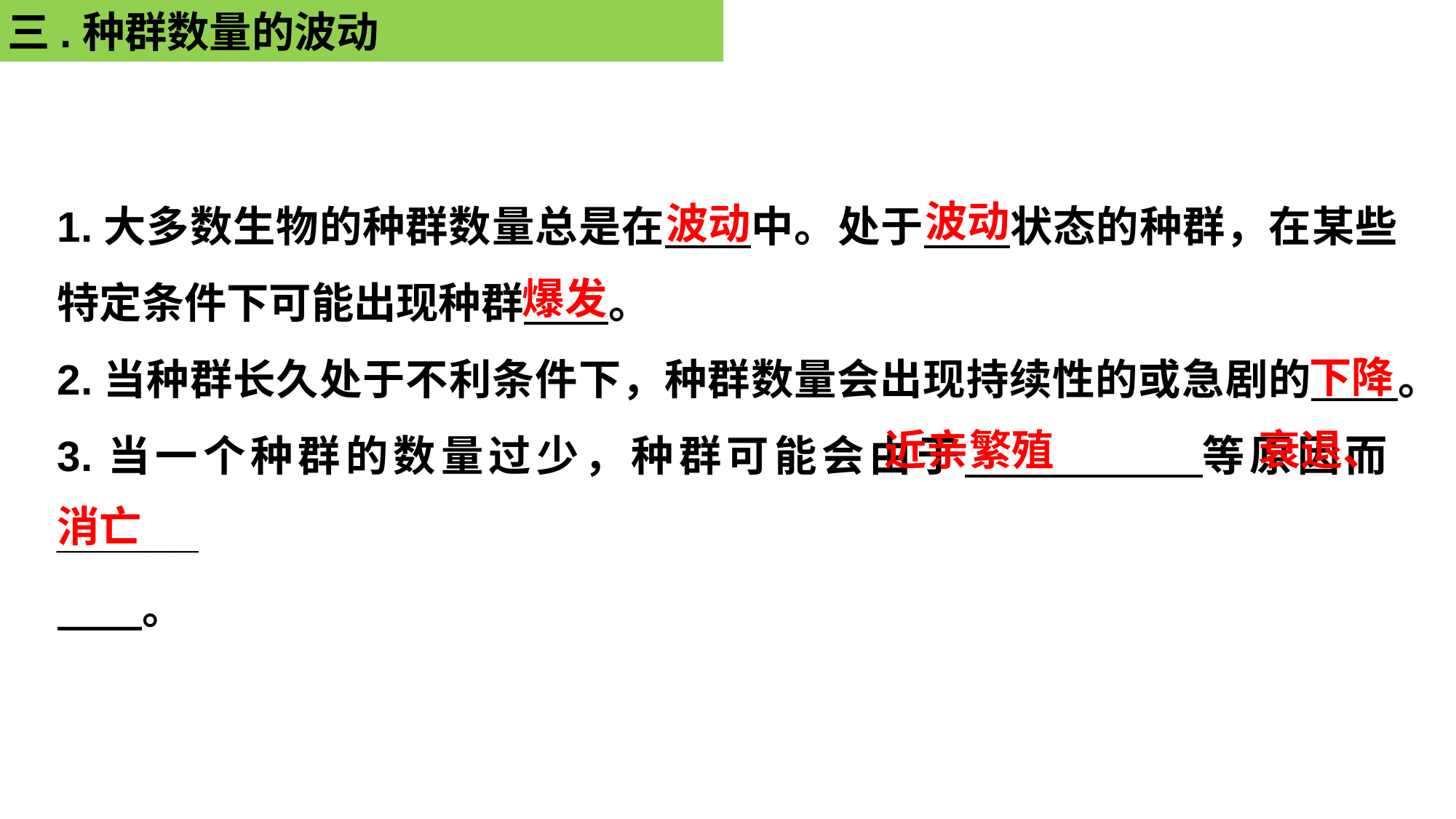

三.种群数量的波动
1.大多数生物的种群数量总是在　　中。处于　　状态的种群，在某些特定条件下可能出现种群　　。
2.当种群长久处于不利条件下，种群数量会出现持续性的或急剧的　　。
3.当一个种群的数量过少，种群可能会由于　　　　　等原因而______
　　。
波动
波动
爆发
下降
近亲繁殖
衰退、
消亡